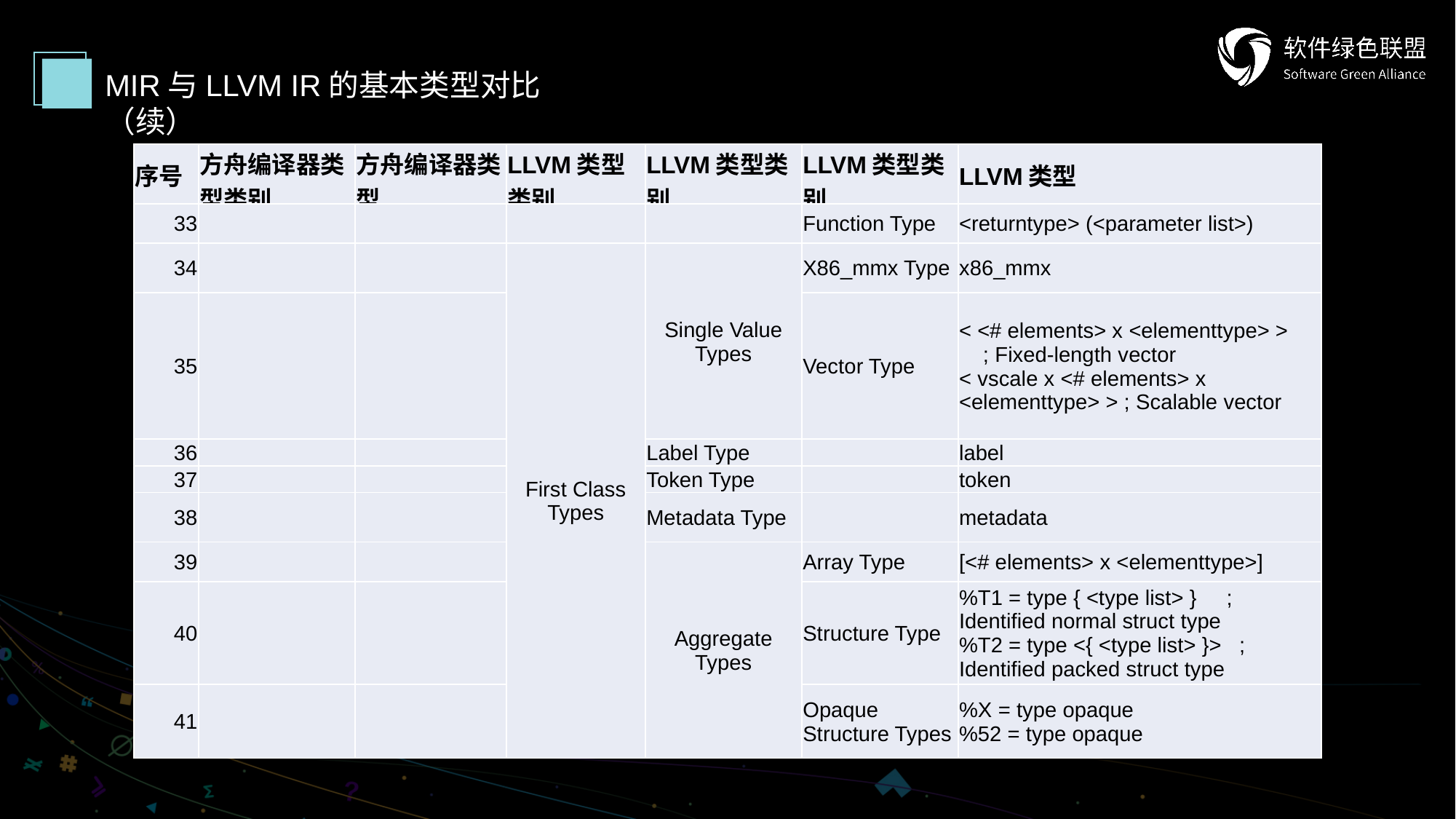

MIR与LLVM IR的基本类型对比（续）
| 序号 | 方舟编译器类型类别 | 方舟编译器类型 | LLVM类型类别 | LLVM类型类别 | LLVM类型类别 | LLVM类型 |
| --- | --- | --- | --- | --- | --- | --- |
| 33 |  |  |  |  | Function Type | <returntype> (<parameter list>) |
| 34 |  |  | First Class Types | Single Value Types | X86\_mmx Type | x86\_mmx |
| 35 |  |  |  |  | Vector Type | < <# elements> x <elementtype> > ; Fixed-length vector < vscale x <# elements> x <elementtype> > ; Scalable vector |
| 36 |  |  |  | Label Type |  | label |
| 37 |  |  |  | Token Type |  | token |
| 38 |  |  |  | Metadata Type |  | metadata |
| 39 |  |  |  | Aggregate Types | Array Type | [<# elements> x <elementtype>] |
| 40 |  |  |  |  | Structure Type | %T1 = type { <type list> } ; Identified normal struct type %T2 = type <{ <type list> }> ; Identified packed struct type |
| 41 |  |  |  |  | Opaque Structure Types | %X = type opaque %52 = type opaque |